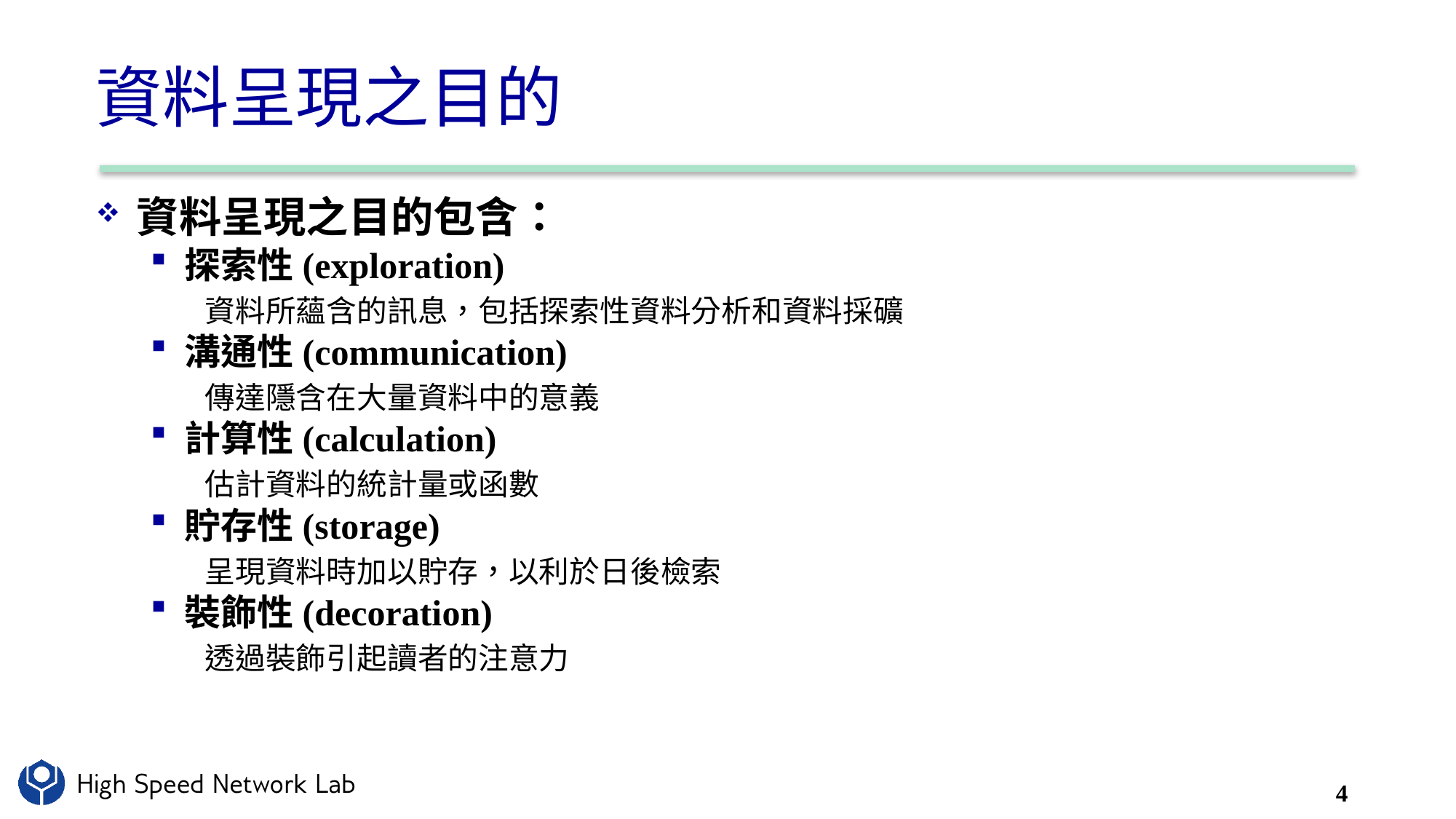

# 資料呈現之目的
資料呈現之目的包含：
探索性(exploration)
資料所蘊含的訊息，包括探索性資料分析和資料採礦
溝通性(communication)
傳達隱含在大量資料中的意義
計算性(calculation)
估計資料的統計量或函數
貯存性(storage)
呈現資料時加以貯存，以利於日後檢索
裝飾性(decoration)
透過裝飾引起讀者的注意力
4